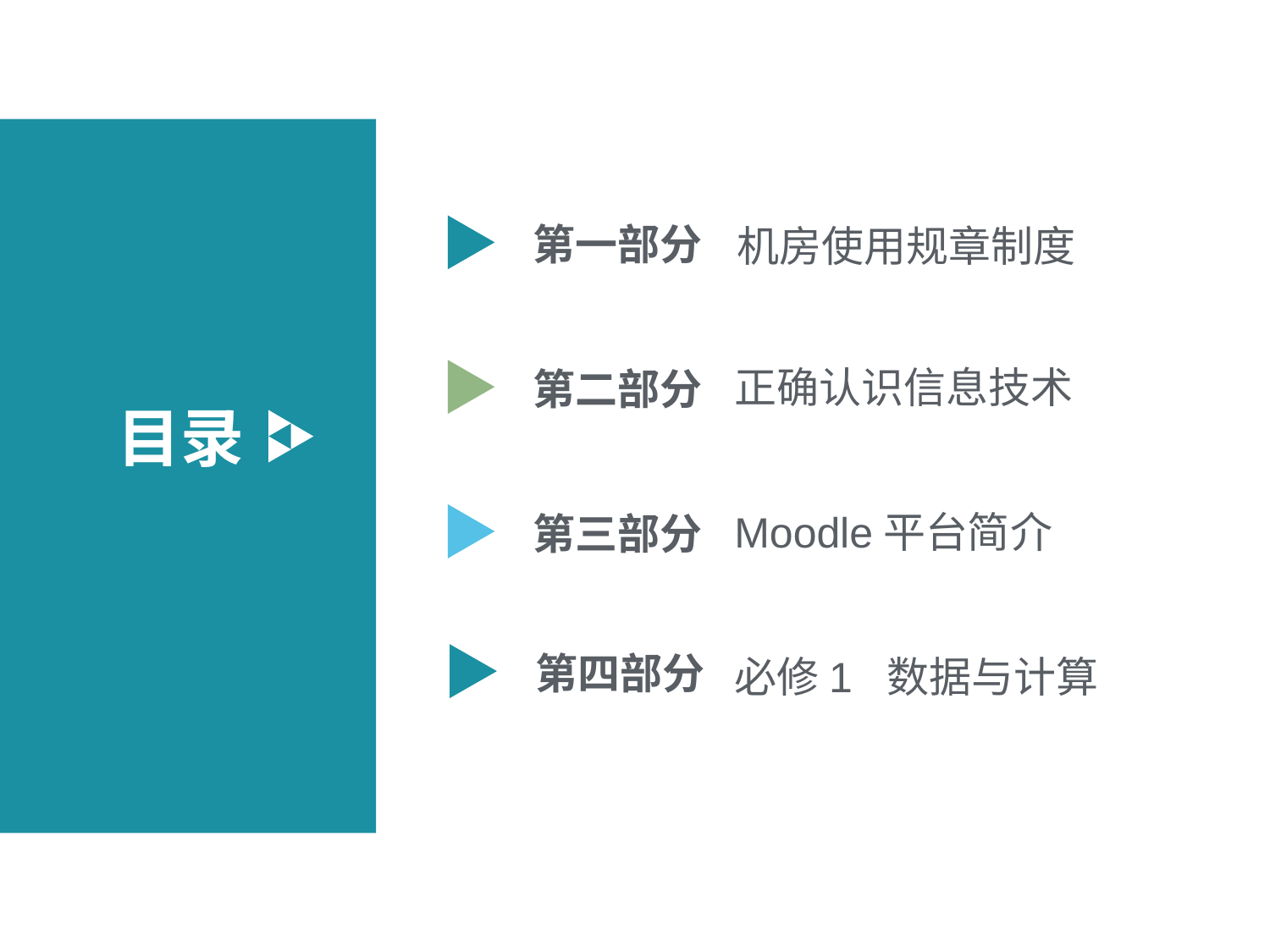

第一部分
机房使用规章制度

正确认识信息技术
第二部分

目录

Moodle平台简介
第三部分

第四部分
必修1  数据与计算